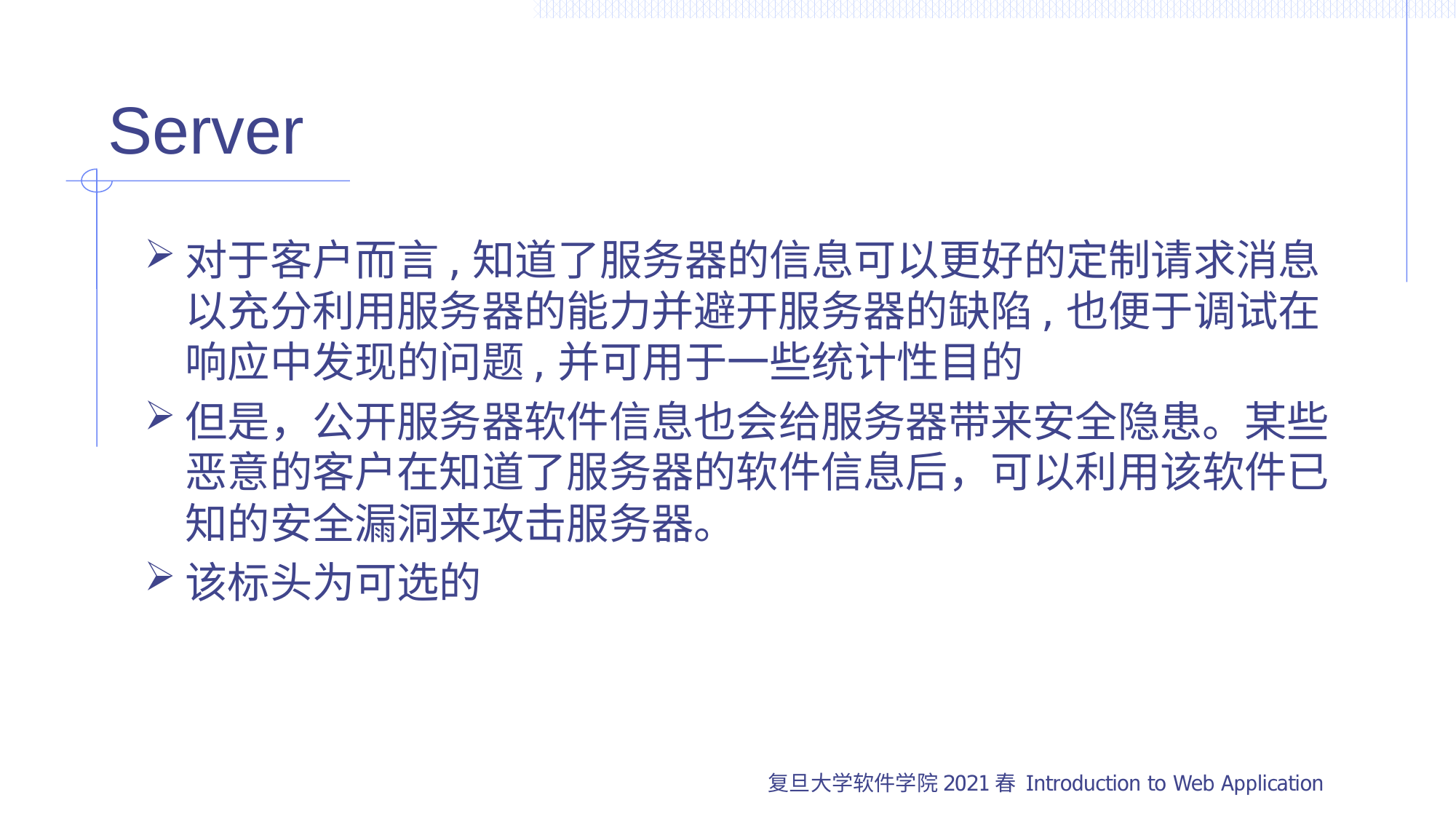

# Server
对于客户而言,知道了服务器的信息可以更好的定制请求消息以充分利用服务器的能力并避开服务器的缺陷,也便于调试在响应中发现的问题,并可用于一些统计性目的
但是，公开服务器软件信息也会给服务器带来安全隐患。某些恶意的客户在知道了服务器的软件信息后，可以利用该软件已知的安全漏洞来攻击服务器。
该标头为可选的